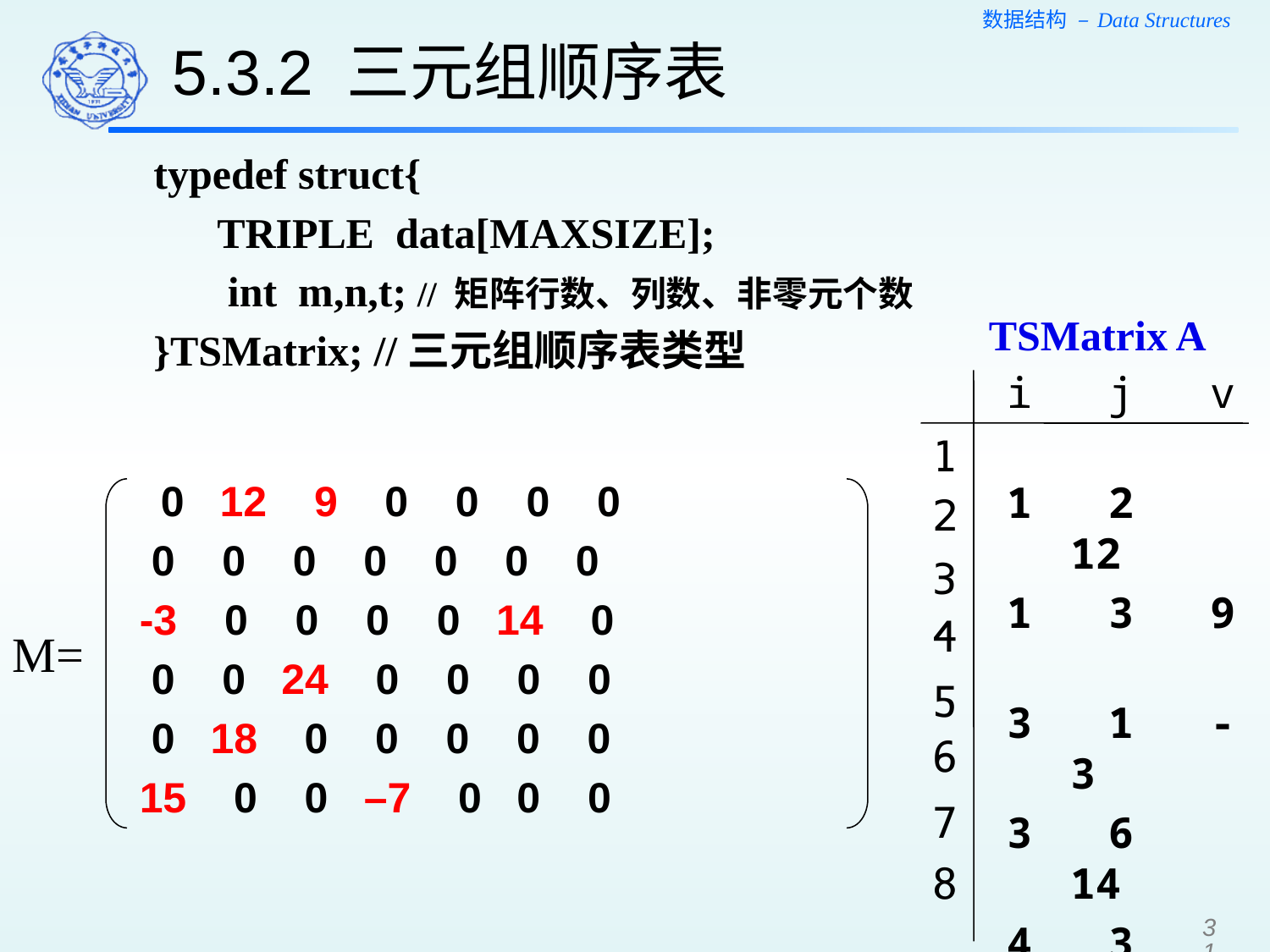

5.3.2 三元组顺序表
typedef struct{
      TRIPLE  data[MAXSIZE];
       int  m,n,t; // 矩阵行数、列数、非零元个数
}TSMatrix; //三元组顺序表类型
TSMatrix A
i   j   v
1   2   12
1   3   9
3   1   -3
3   6   14
4   3   24
5   2   18
6   1   15
6   4   -7
1

2
3
4
5
6
7
8

 0   12    9    0    0    0    0
 0    0    0    0    0    0    0
-3    0    0    0    0   14    0
 0    0   24    0    0    0    0
 0   18    0    0    0    0    0
15    0    0   –7    0   0    0

M=
31